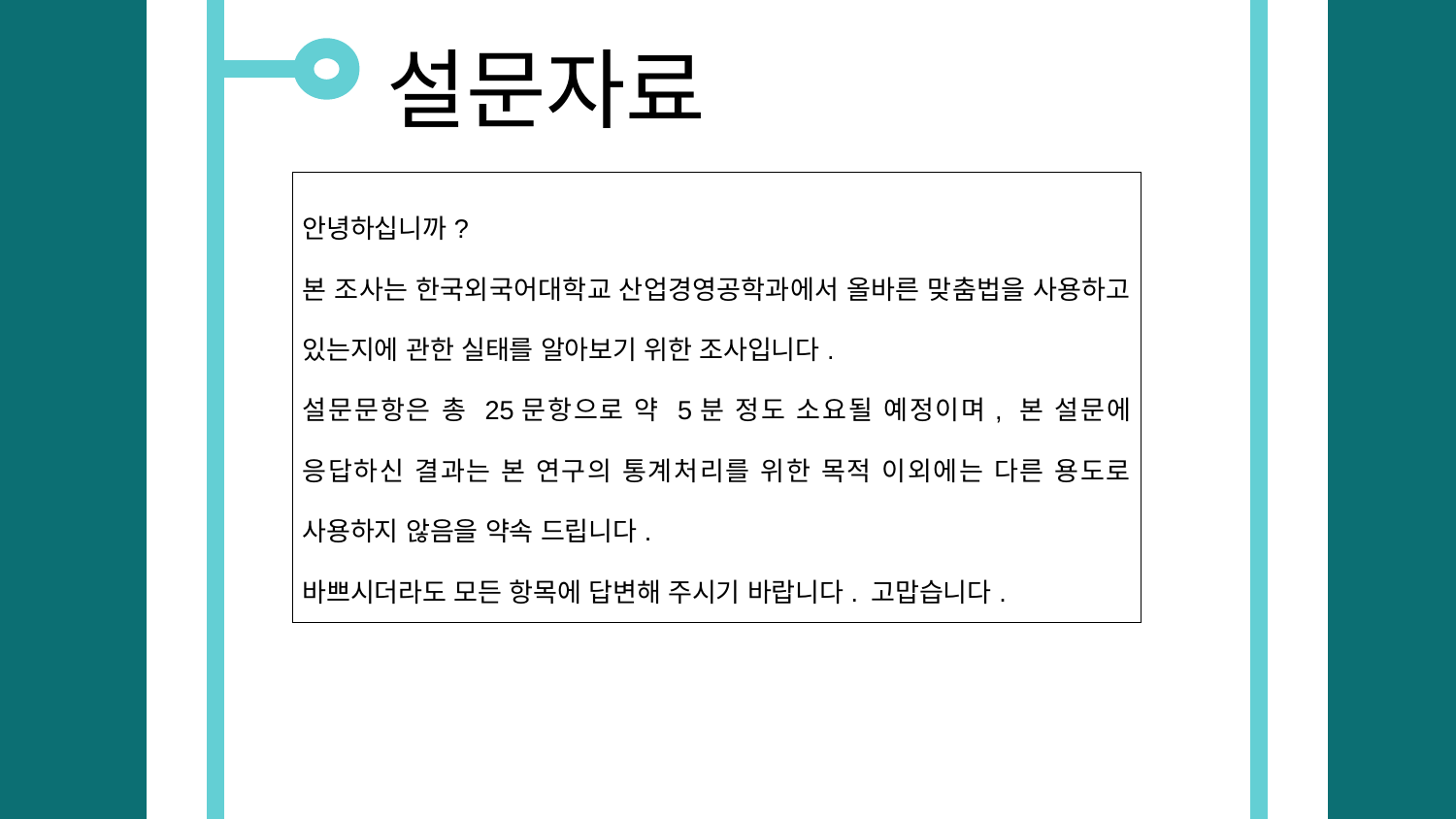

설문자료
#

| 안녕하십니까? 본 조사는 한국외국어대학교 산업경영공학과에서 올바른 맞춤법을 사용하고 있는지에 관한 실태를 알아보기 위한 조사입니다. 설문문항은 총 25문항으로 약 5분 정도 소요될 예정이며, 본 설문에 응답하신 결과는 본 연구의 통계처리를 위한 목적 이외에는 다른 용도로 사용하지 않음을 약속 드립니다. 바쁘시더라도 모든 항목에 답변해 주시기 바랍니다. 고맙습니다. |
| --- |